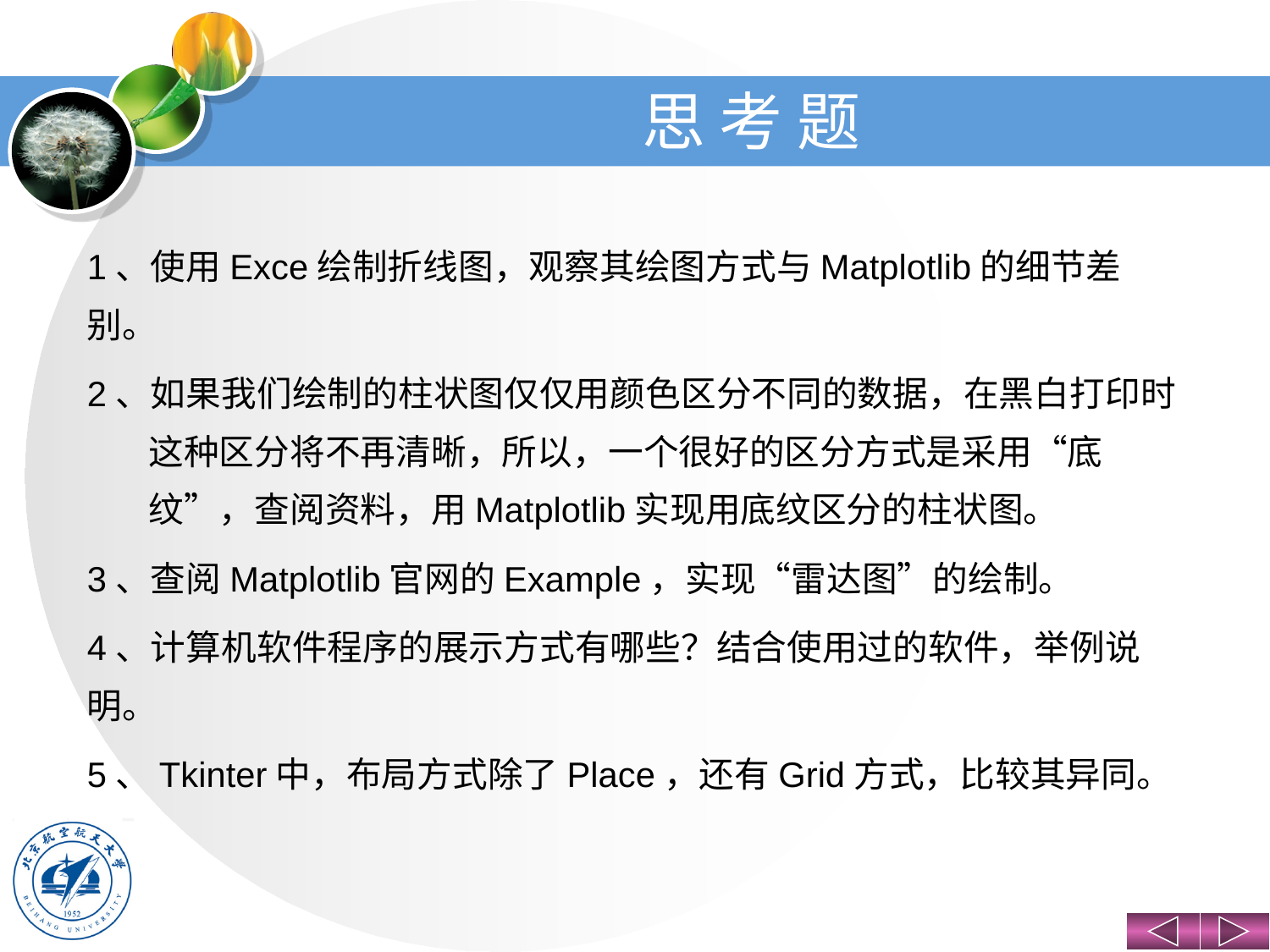

# 思 考 题
1、使用Exce绘制折线图，观察其绘图方式与Matplotlib的细节差别。
2、如果我们绘制的柱状图仅仅用颜色区分不同的数据，在黑白打印时这种区分将不再清晰，所以，一个很好的区分方式是采用“底纹”，查阅资料，用Matplotlib实现用底纹区分的柱状图。
3、查阅Matplotlib官网的Example，实现“雷达图”的绘制。
4、计算机软件程序的展示方式有哪些？结合使用过的软件，举例说明。
5、Tkinter中，布局方式除了Place，还有Grid方式，比较其异同。
103